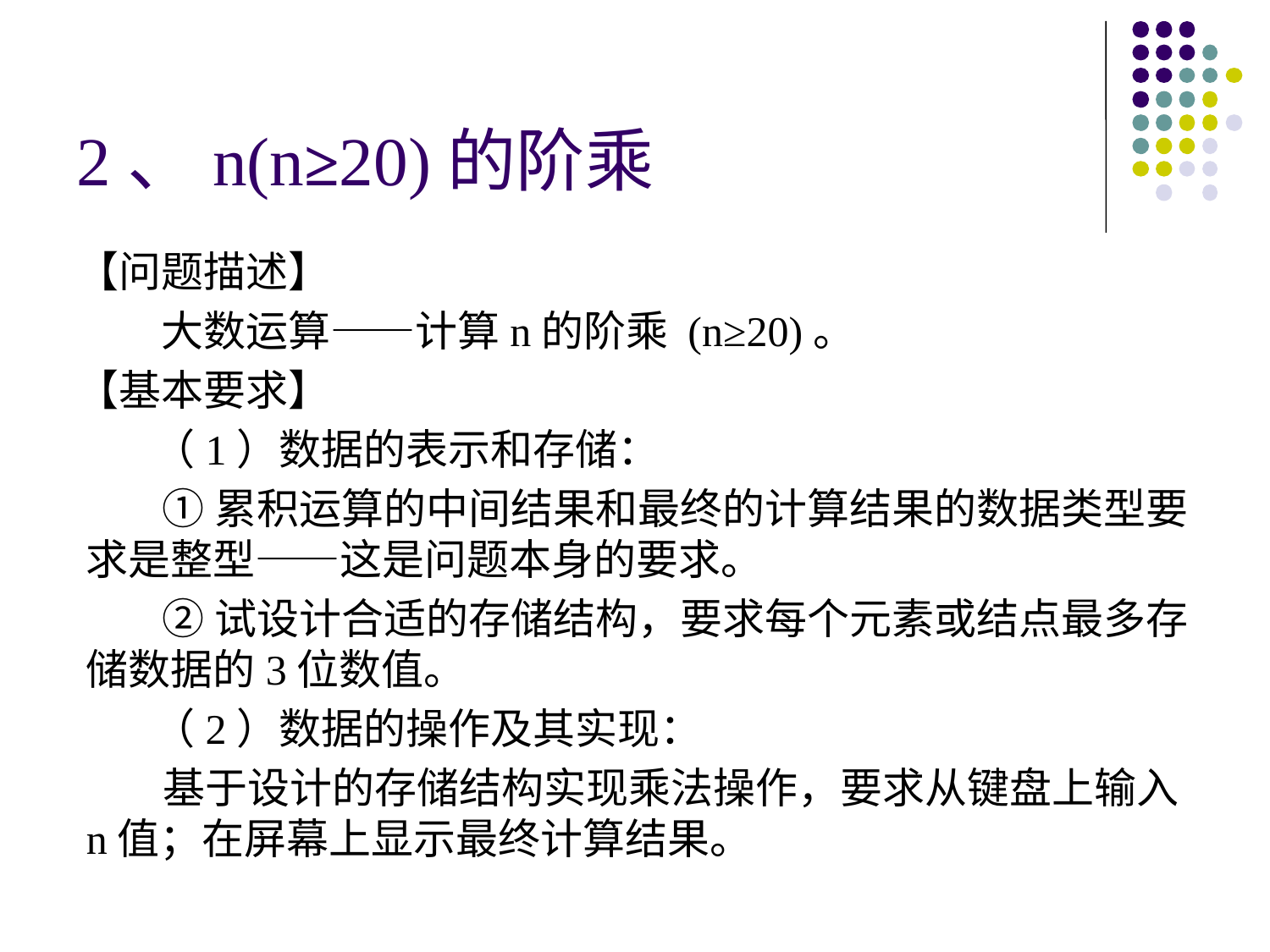

# 2、n(n≥20)的阶乘
【问题描述】
大数运算——计算n的阶乘 (n≥20)。
【基本要求】
       （1）数据的表示和存储：
         ①累积运算的中间结果和最终的计算结果的数据类型要求是整型——这是问题本身的要求。
         ②试设计合适的存储结构，要求每个元素或结点最多存储数据的3位数值。
       （2）数据的操作及其实现：
        基于设计的存储结构实现乘法操作，要求从键盘上输入n值；在屏幕上显示最终计算结果。